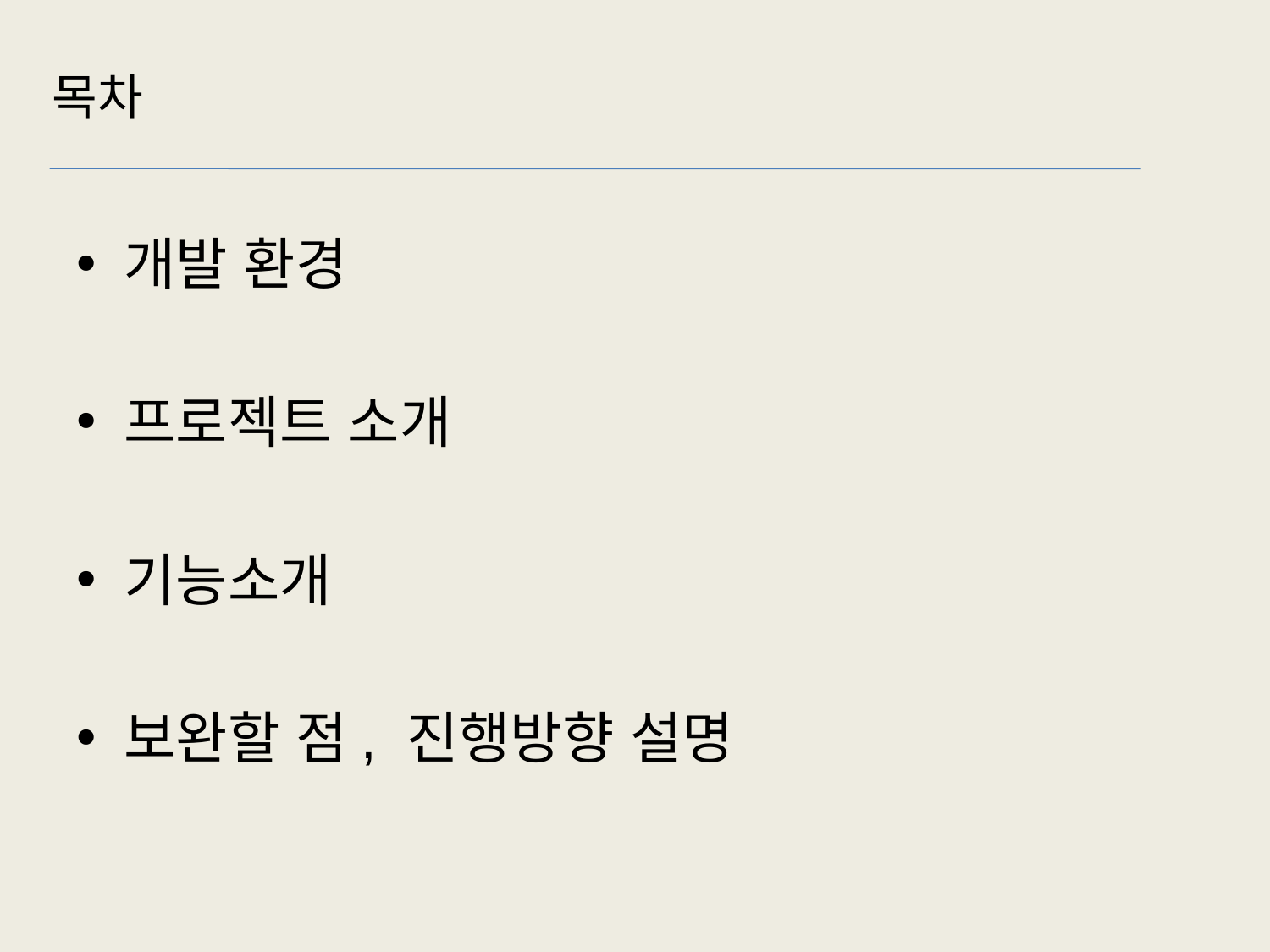

목차

개발 환경

프로젝트 소개

기능소개

보완할 점, 진행방향 설명